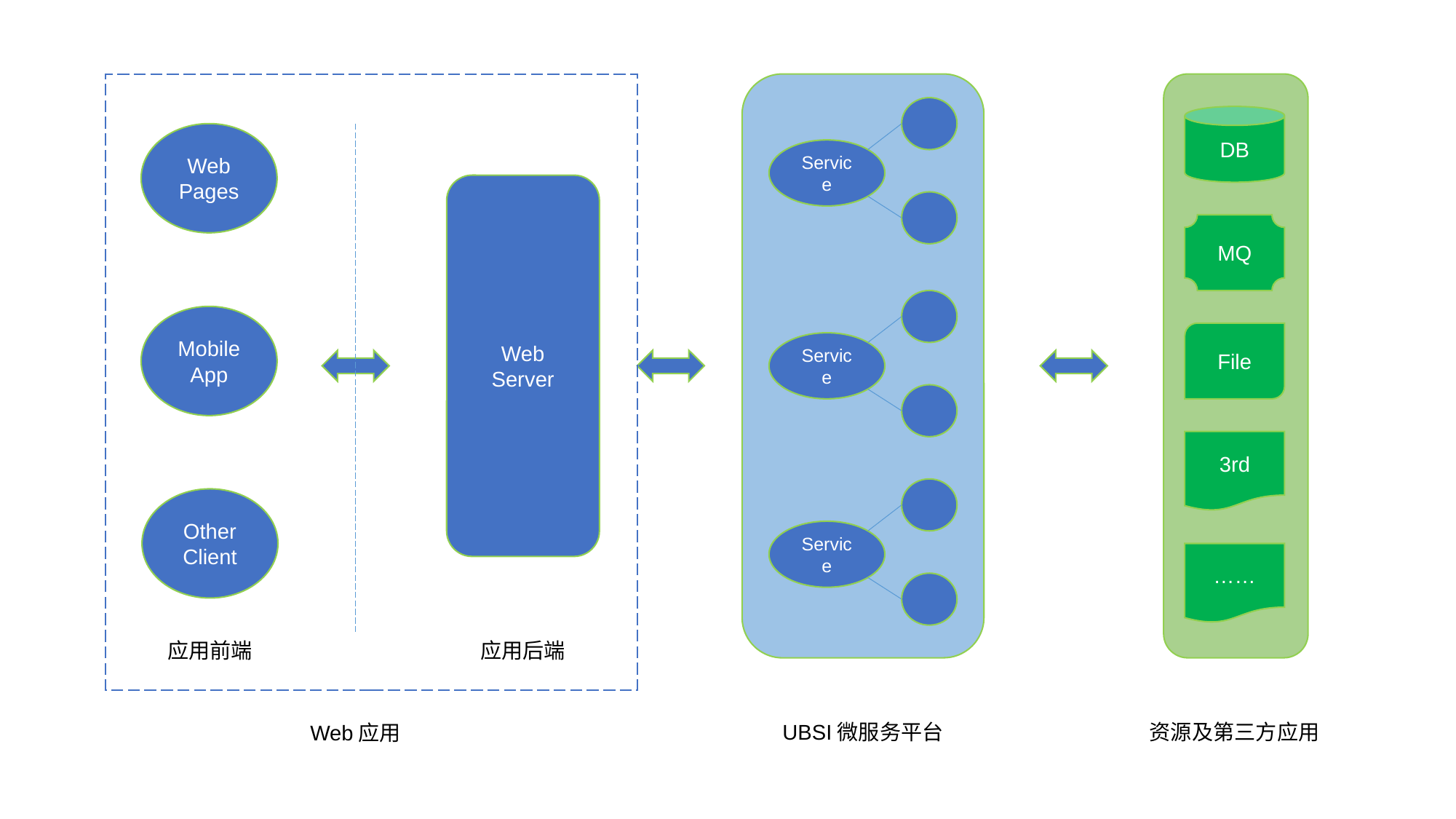

Service

Service

Service

DB
MQ
File
3rd
……
Web
Pages
Web
Server
Mobile
App

Other
Client
应用后端
应用前端
UBSI微服务平台
资源及第三方应用
Web应用